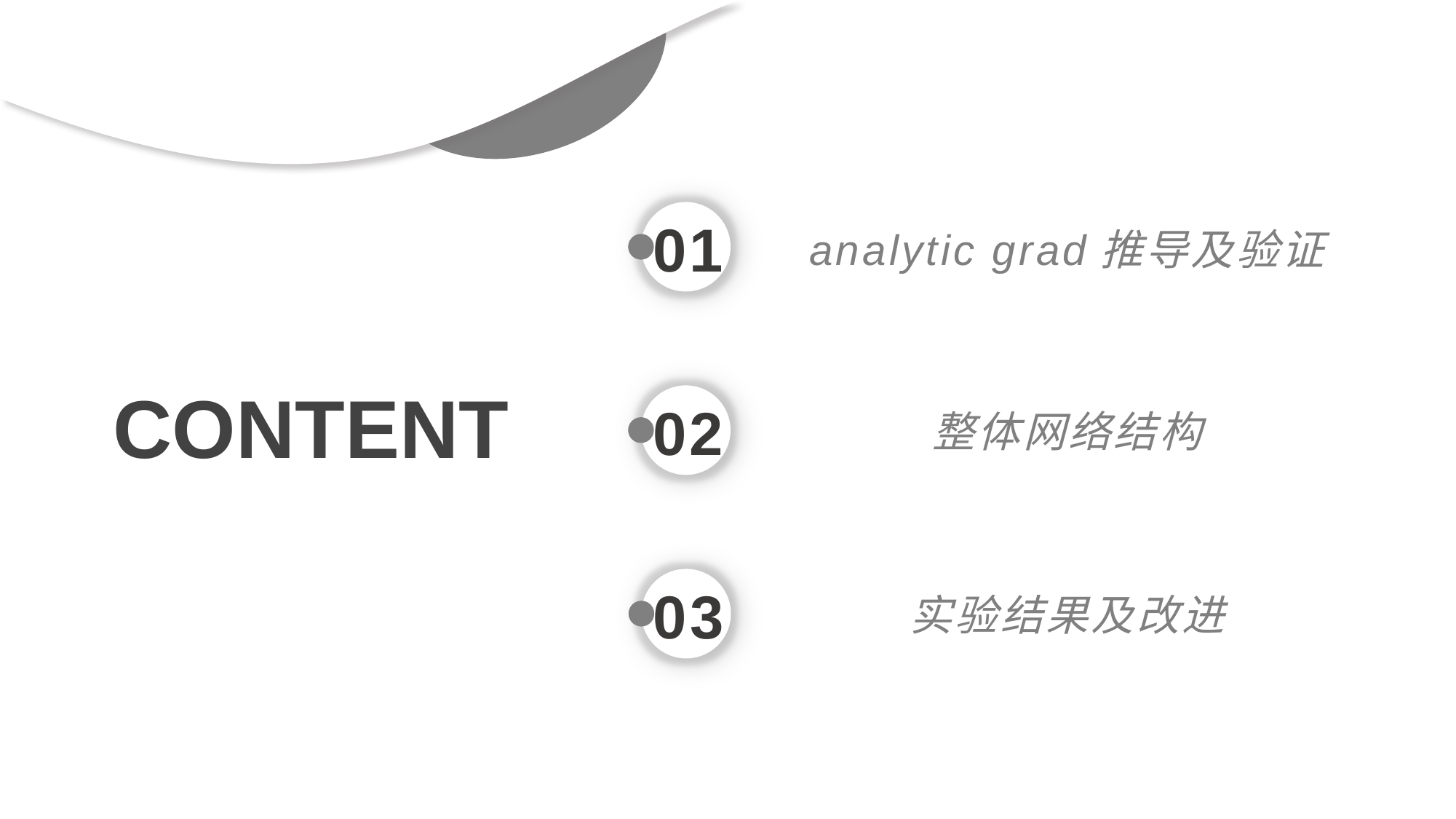

01
analytic grad推导及验证
CONTENT

02
整体网络结构

03
实验结果及改进
2